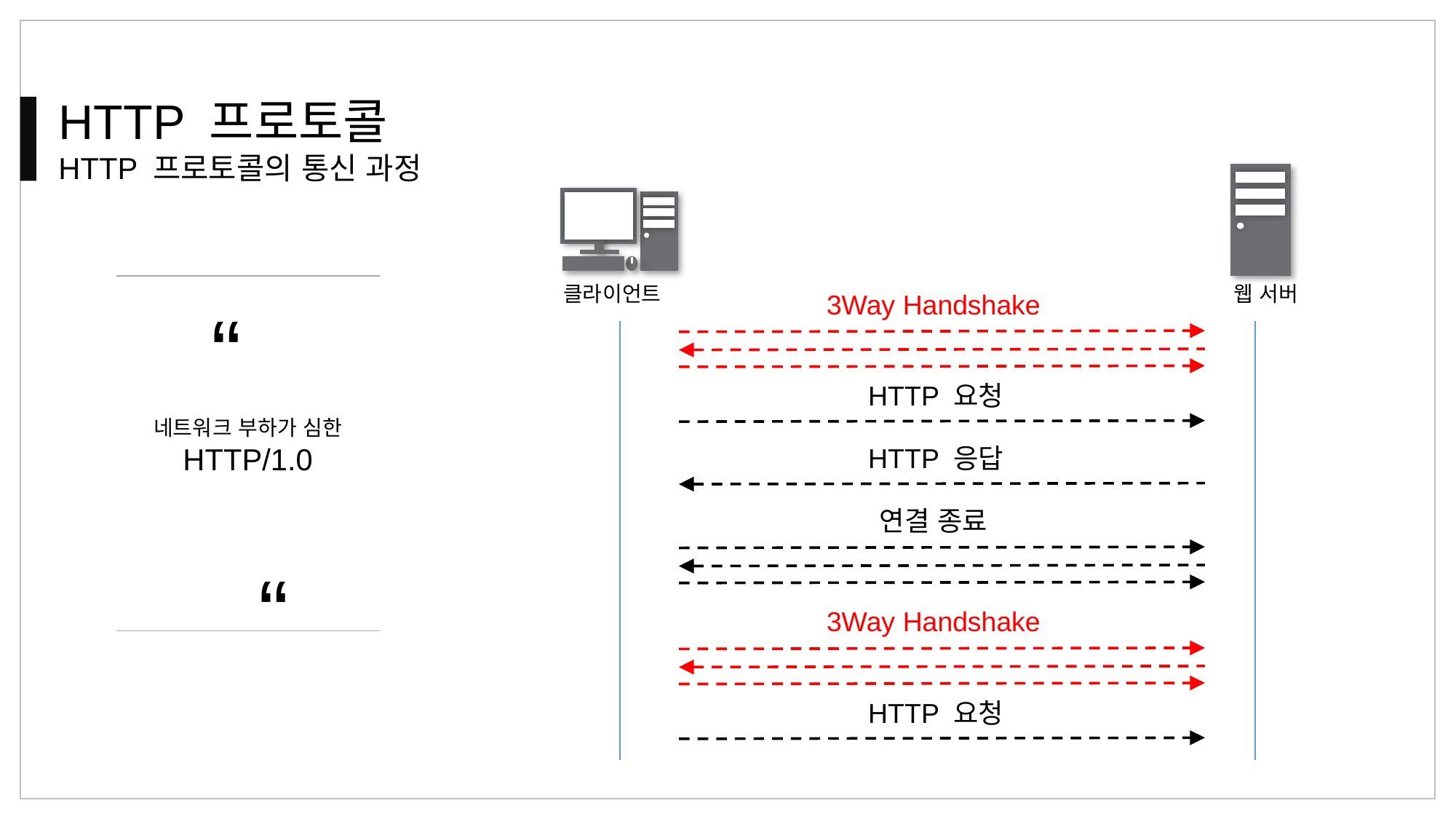

HTTP 프로토콜
HTTP 프로토콜의 통신 과정

클라이언트
웹 서버
3Way Handshake
“
“
HTTP 요청

네트워크 부하가 심한
HTTP/1.0
HTTP 응답
연결 종료
3Way Handshake
HTTP 요청